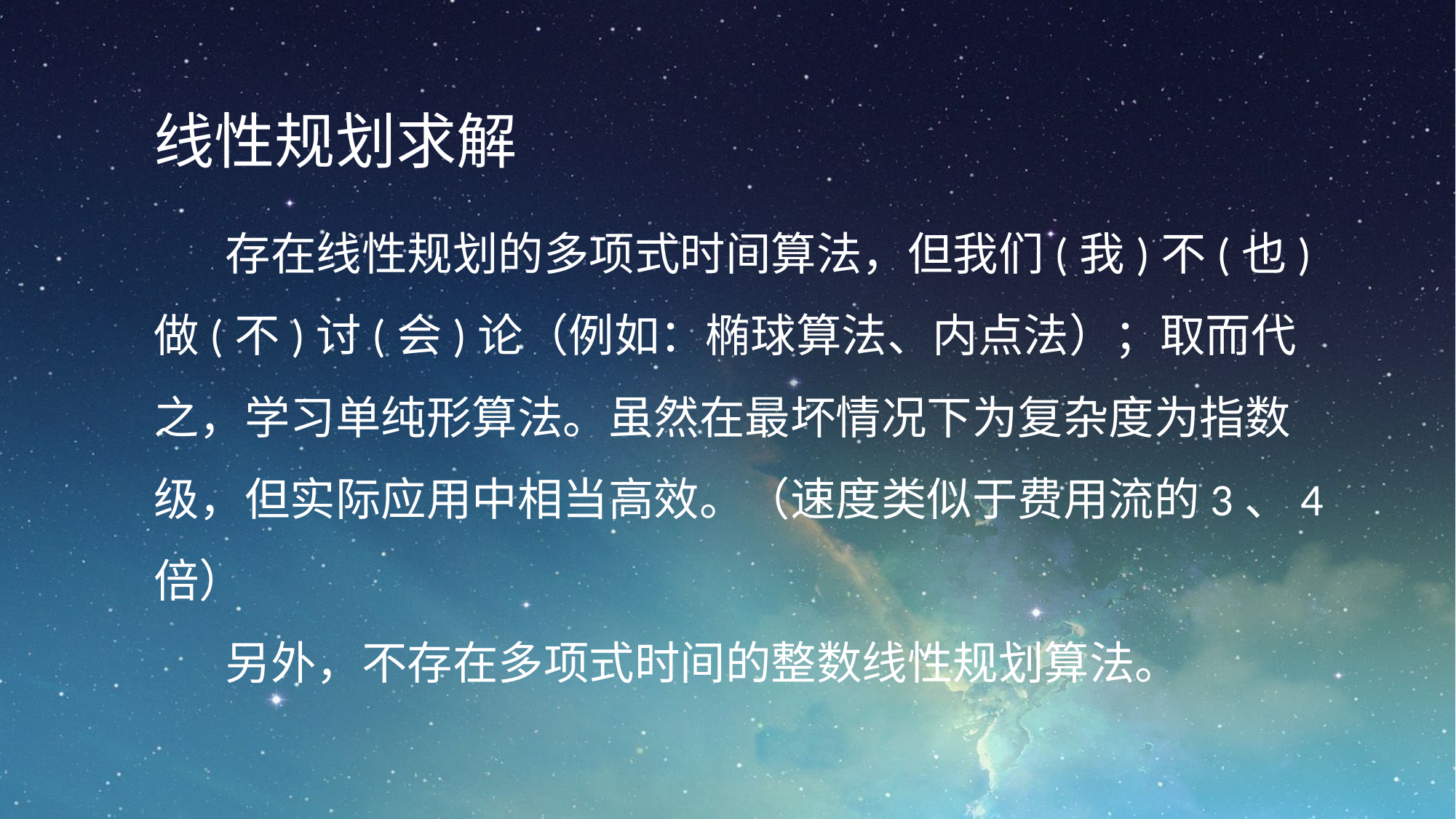

线性规划求解
存在线性规划的多项式时间算法，但我们(我)不(也)做(不)讨(会)论（例如：椭球算法、内点法）；取而代之，学习单纯形算法。虽然在最坏情况下为复杂度为指数级，但实际应用中相当高效。（速度类似于费用流的3、4倍）
另外，不存在多项式时间的整数线性规划算法。